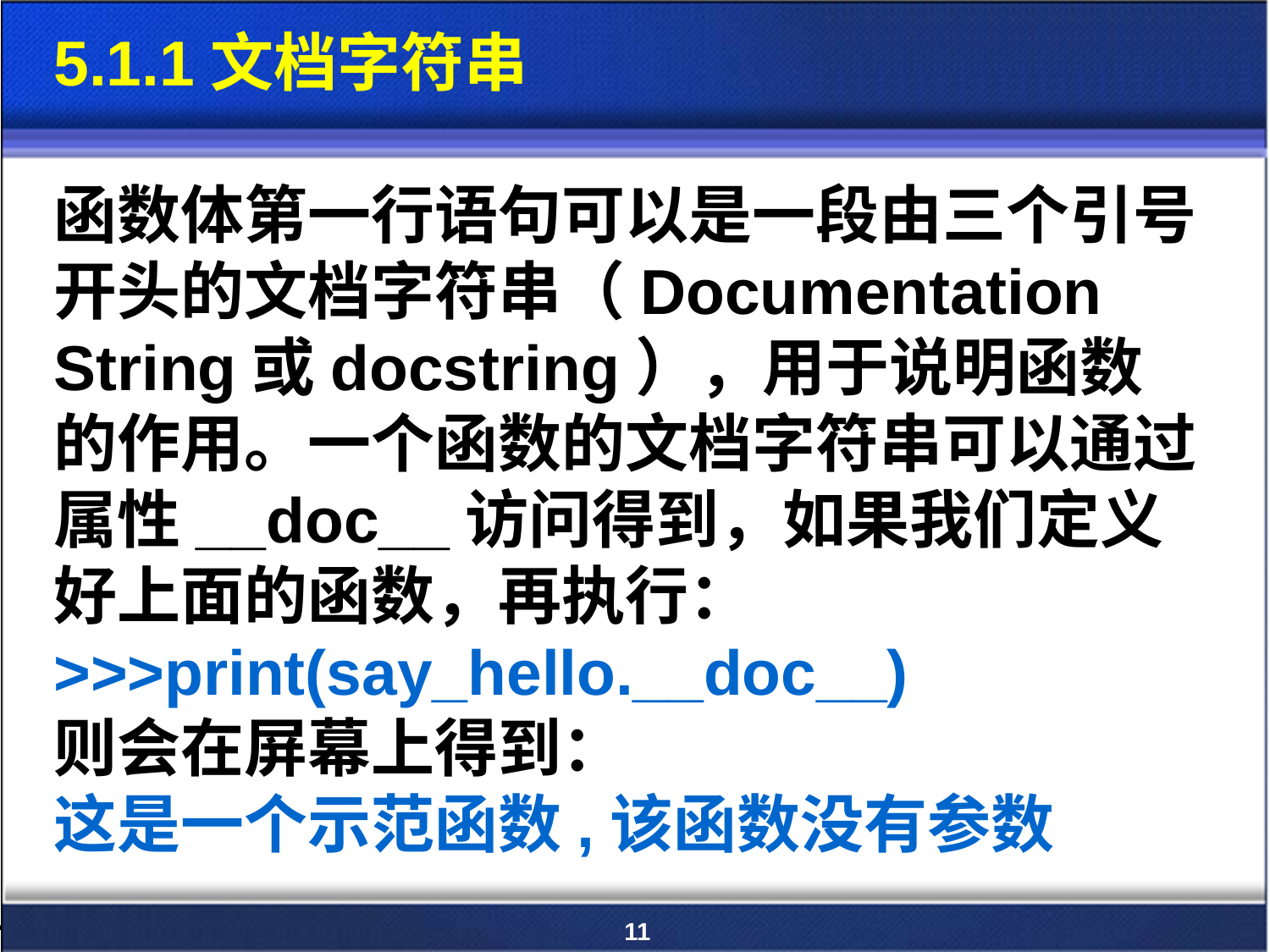

5.1.1文档字符串

函数体第一行语句可以是一段由三个引号开头的文档字符串（Documentation String或docstring），用于说明函数的作用。一个函数的文档字符串可以通过属性__doc__访问得到，如果我们定义好上面的函数，再执行：
>>>print(say_hello.__doc__)
则会在屏幕上得到：
这是一个示范函数,该函数没有参数

11